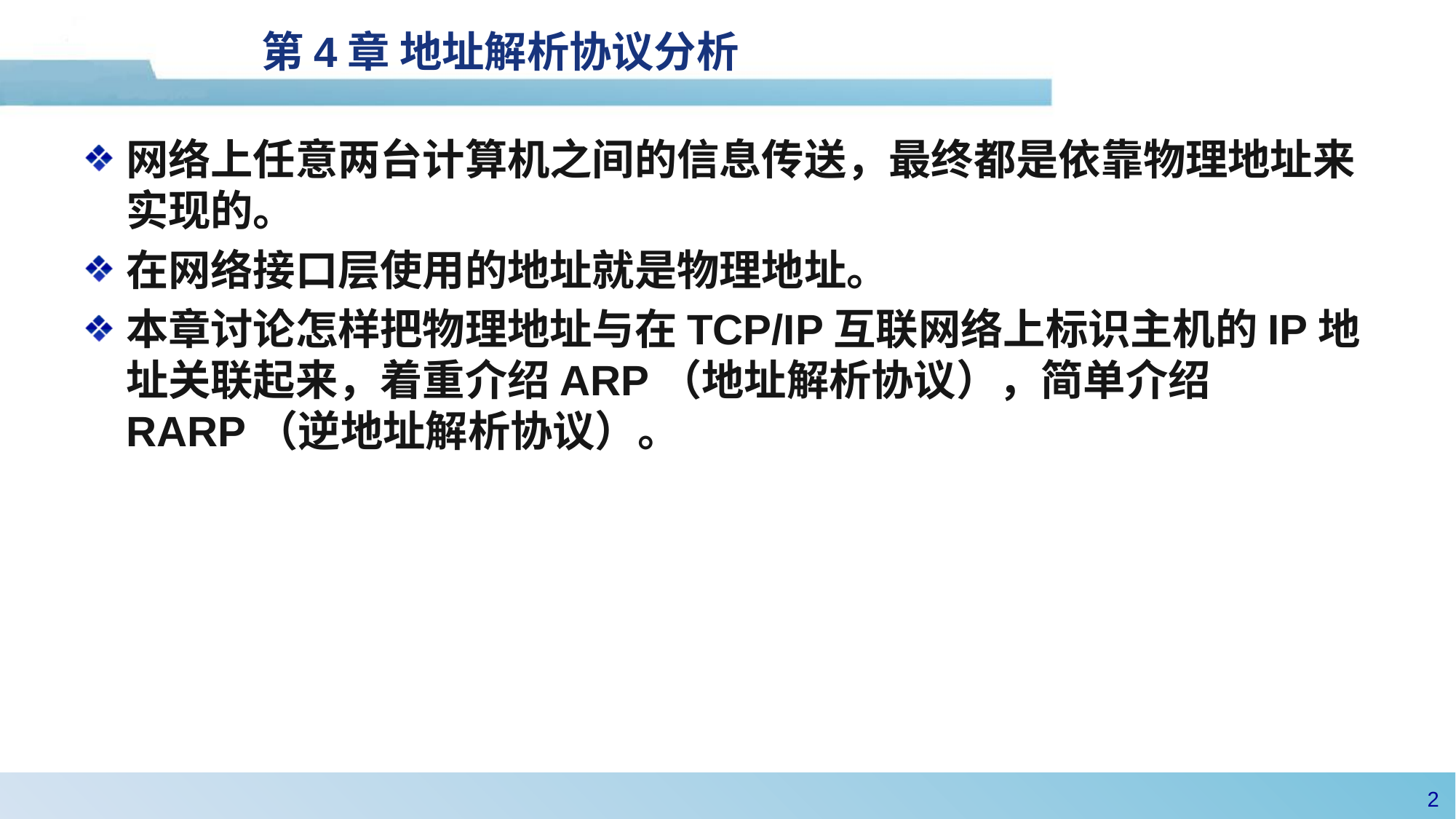

第4章 地址解析协议分析
网络上任意两台计算机之间的信息传送，最终都是依靠物理地址来实现的。
在网络接口层使用的地址就是物理地址。
本章讨论怎样把物理地址与在TCP/IP互联网络上标识主机的IP地址关联起来，着重介绍ARP（地址解析协议），简单介绍RARP（逆地址解析协议）。
2